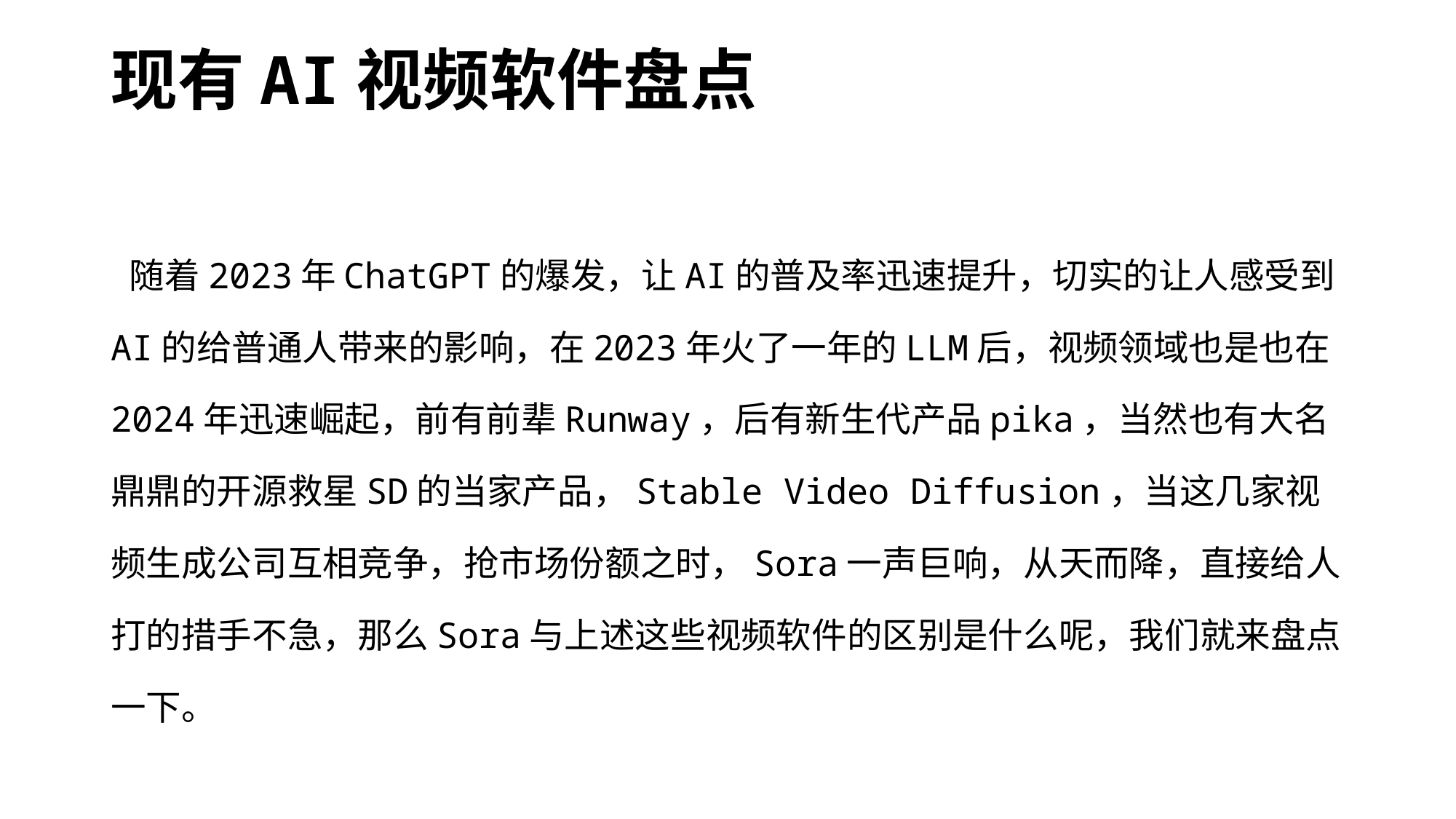

# 现有AI视频软件盘点
    随着2023年ChatGPT的爆发，让AI的普及率迅速提升，切实的让人感受到AI的给普通人带来的影响，在2023年火了一年的LLM后，视频领域也是也在2024年迅速崛起，前有前辈Runway，后有新生代产品pika，当然也有大名鼎鼎的开源救星SD的当家产品，Stable Video Diffusion，当这几家视频生成公司互相竞争，抢市场份额之时，Sora一声巨响，从天而降，直接给人打的措手不急，那么Sora与上述这些视频软件的区别是什么呢，我们就来盘点一下。